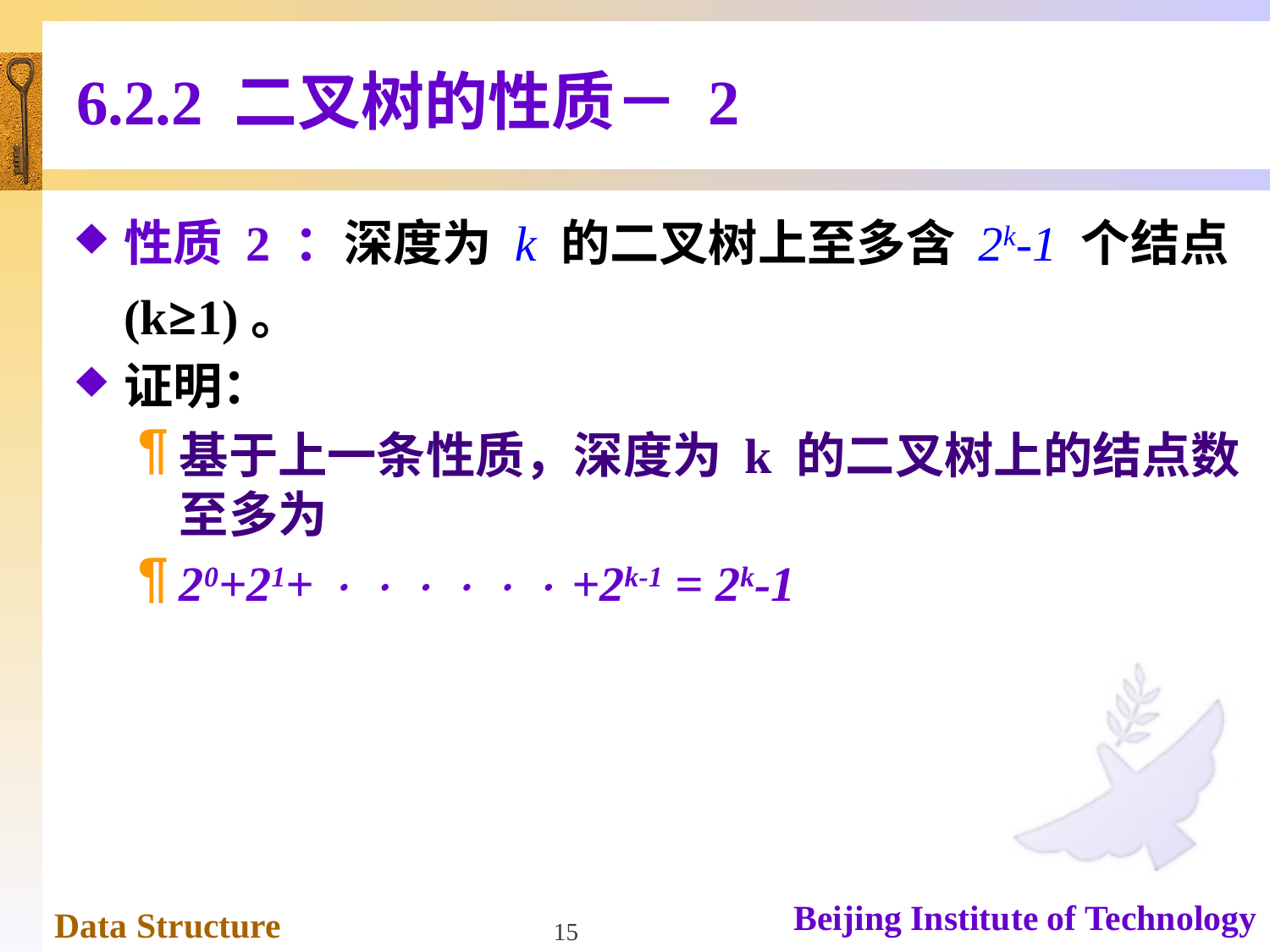

# 6.2.2 二叉树的性质－ 2
性质 2 ：深度为 k 的二叉树上至多含 2k-1 个结点(k≥1)。
证明：
基于上一条性质，深度为 k 的二叉树上的结点数至多为
20+21+ ⋅ ⋅ ⋅ ⋅ ⋅ ⋅ +2k-1 = 2k-1
15